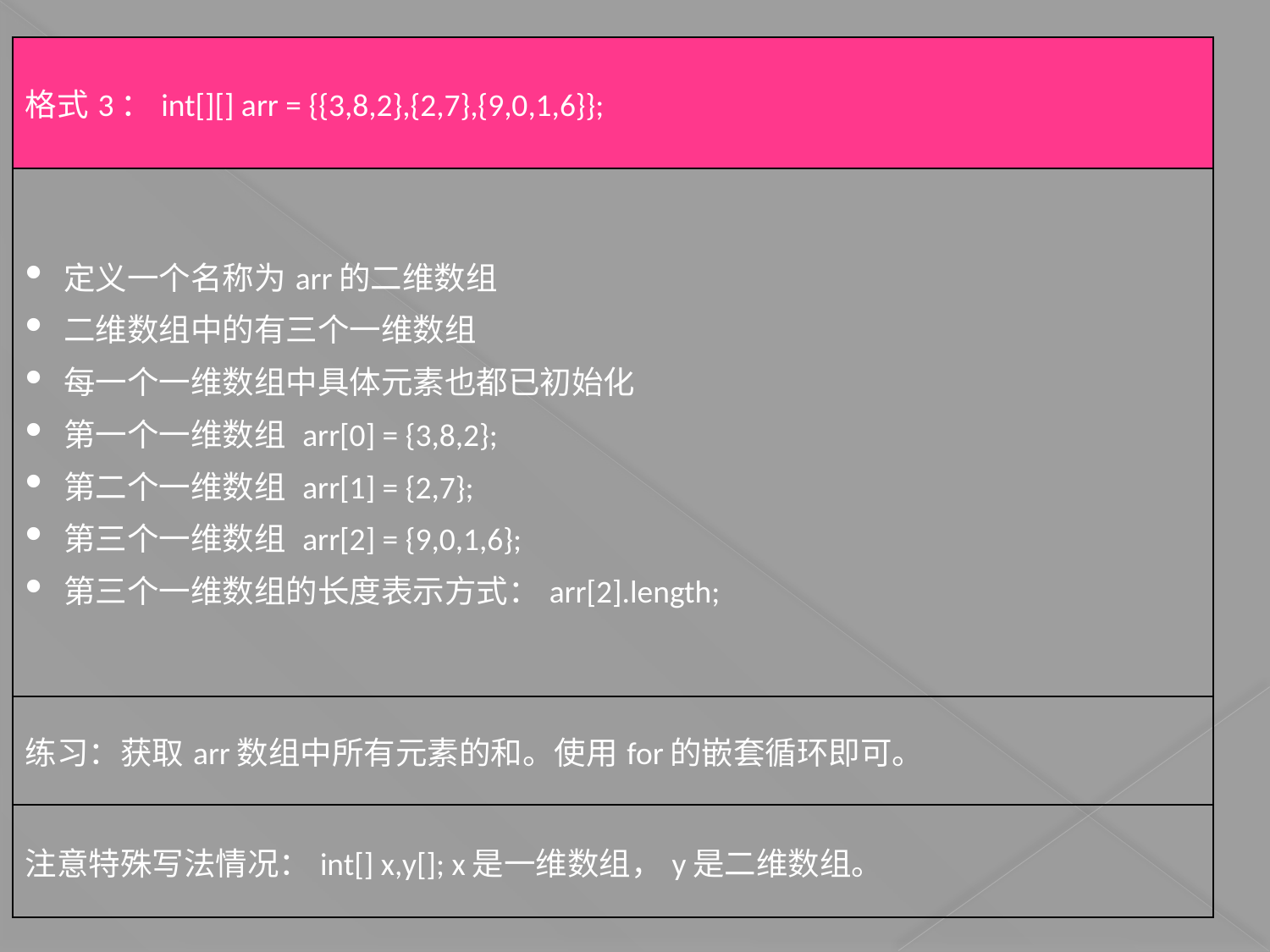

| 格式3：int[][] arr = {{3,8,2},{2,7},{9,0,1,6}}; |
| --- |
| 定义一个名称为arr的二维数组 二维数组中的有三个一维数组 每一个一维数组中具体元素也都已初始化 第一个一维数组 arr[0] = {3,8,2}; 第二个一维数组 arr[1] = {2,7}; 第三个一维数组 arr[2] = {9,0,1,6}; 第三个一维数组的长度表示方式：arr[2].length; |
| 练习：获取arr数组中所有元素的和。使用for的嵌套循环即可。 |
| 注意特殊写法情况：int[] x,y[]; x是一维数组，y是二维数组。 |